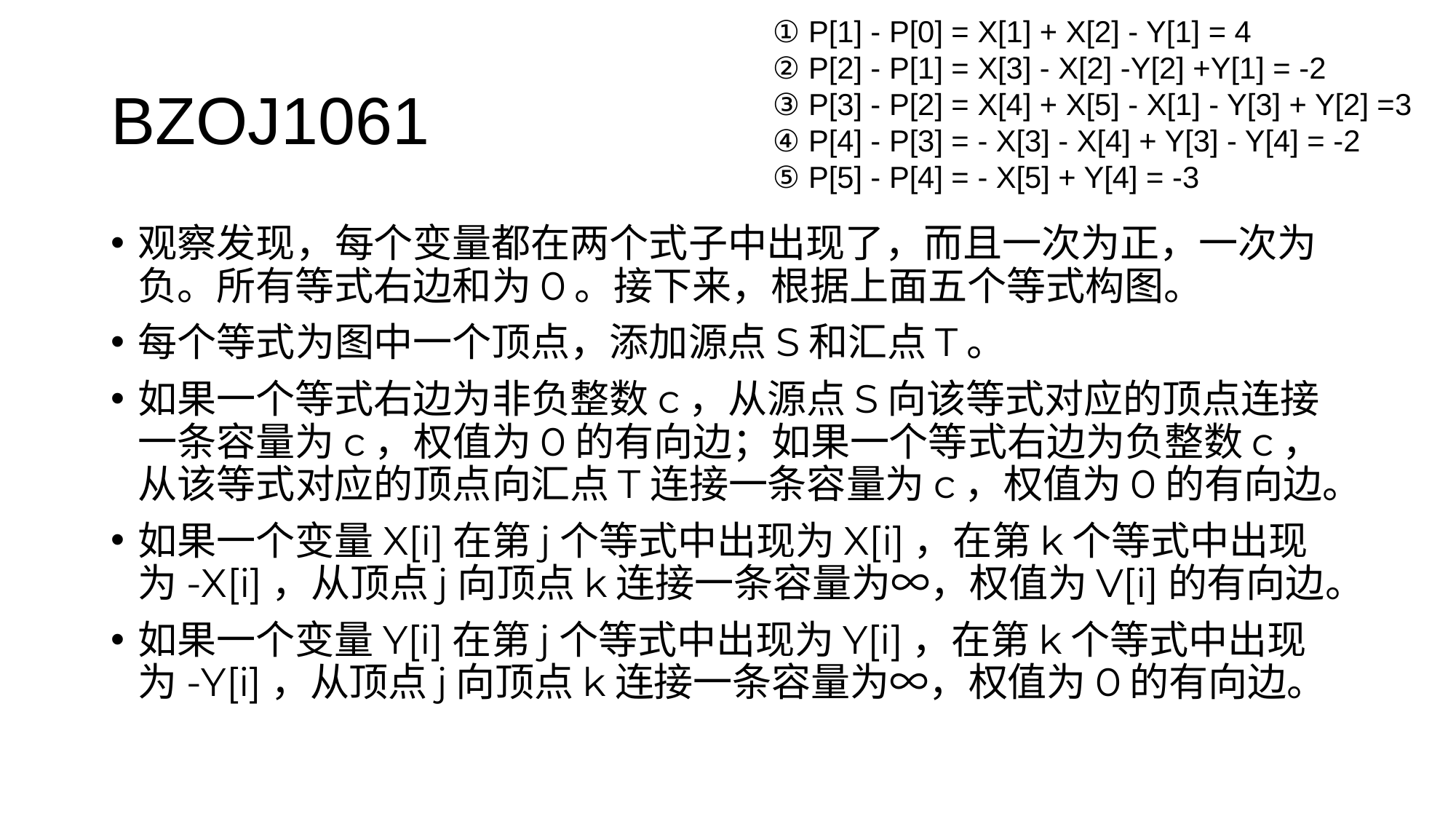

① P[1] - P[0] = X[1] + X[2] - Y[1] = 4
② P[2] - P[1] = X[3] - X[2] -Y[2] +Y[1] = -2
③ P[3] - P[2] = X[4] + X[5] - X[1] - Y[3] + Y[2] =3
④ P[4] - P[3] = - X[3] - X[4] + Y[3] - Y[4] = -2
⑤ P[5] - P[4] = - X[5] + Y[4] = -3
# BZOJ1061
观察发现，每个变量都在两个式子中出现了，而且一次为正，一次为负。所有等式右边和为0。接下来，根据上面五个等式构图。
每个等式为图中一个顶点，添加源点S和汇点T。
如果一个等式右边为非负整数c，从源点S向该等式对应的顶点连接一条容量为c，权值为0的有向边；如果一个等式右边为负整数c，从该等式对应的顶点向汇点T连接一条容量为c，权值为0的有向边。
如果一个变量X[i]在第j个等式中出现为X[i]，在第k个等式中出现为-X[i]，从顶点j向顶点k连接一条容量为∞，权值为V[i]的有向边。
如果一个变量Y[i]在第j个等式中出现为Y[i]，在第k个等式中出现为-Y[i]，从顶点j向顶点k连接一条容量为∞，权值为0的有向边。